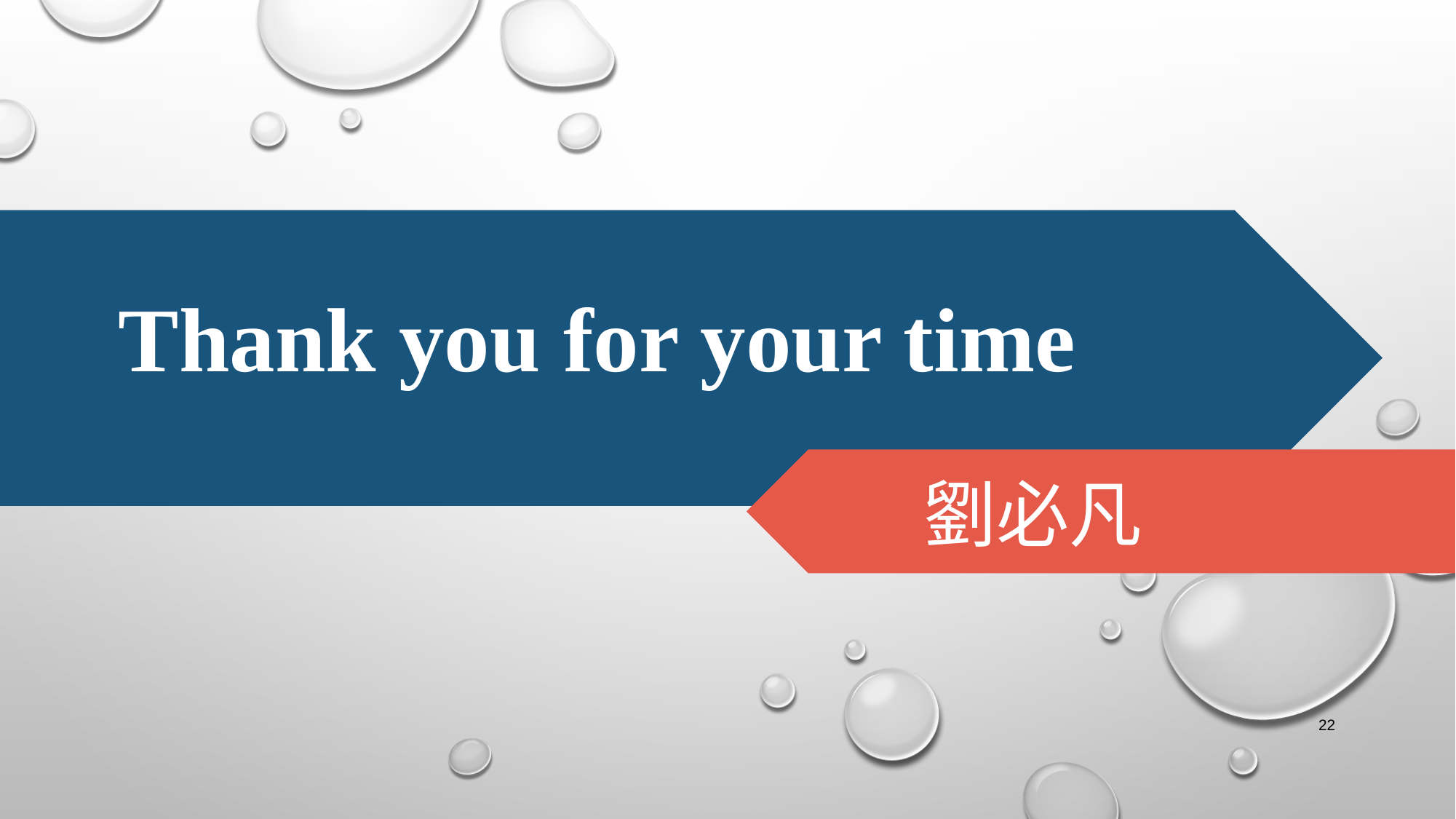

Thank you for your time

劉必凡
22